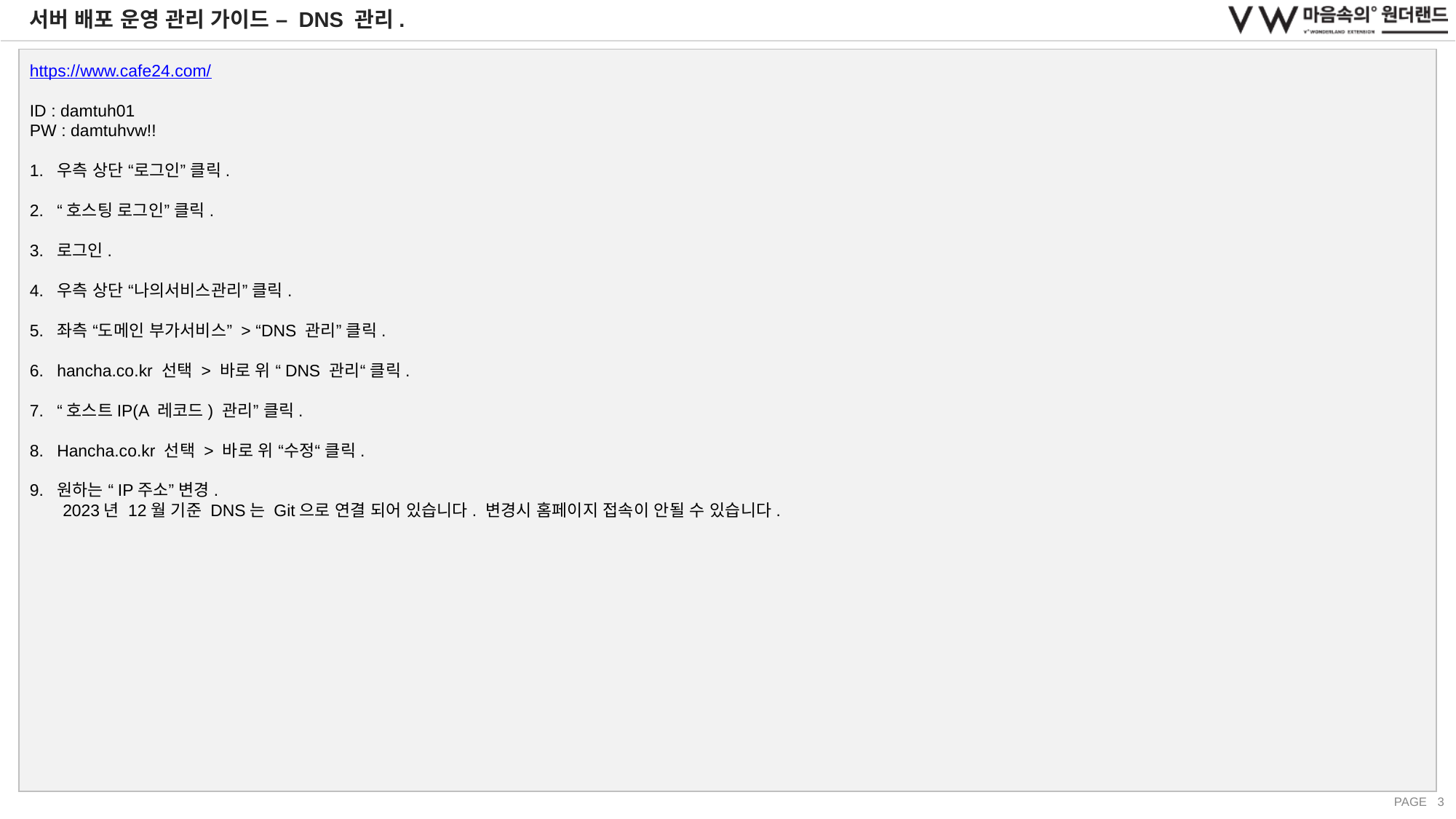

서버 배포 운영 관리 가이드 – DNS 관리.
https://www.cafe24.com/

ID : damtuh01
PW : damtuhvw!!

우측 상단 “로그인” 클릭.

“호스팅 로그인” 클릭.

로그인.

우측 상단 “나의서비스관리” 클릭.

좌측 “도메인 부가서비스” > “DNS 관리” 클릭.

hancha.co.kr 선택 > 바로 위 “DNS 관리“ 클릭.

“호스트IP(A 레코드) 관리” 클릭.

Hancha.co.kr 선택 > 바로 위 “수정“ 클릭.

원하는 “IP주소” 변경.
       2023년 12월 기준 DNS는 Git으로 연결 되어 있습니다. 변경시 홈페이지 접속이 안될 수 있습니다.